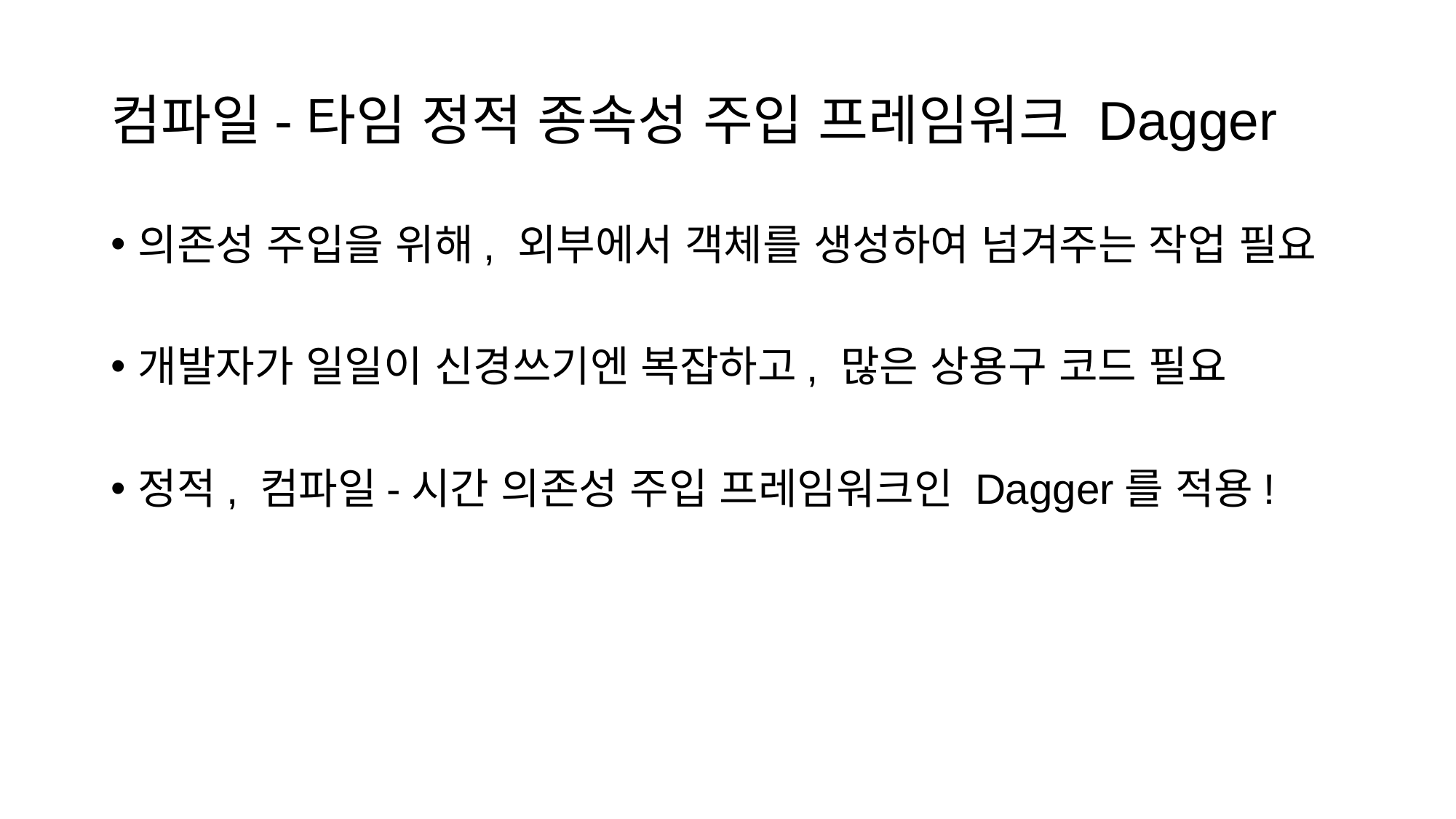

# 컴파일-타임 정적 종속성 주입 프레임워크 Dagger
의존성 주입을 위해, 외부에서 객체를 생성하여 넘겨주는 작업 필요

개발자가 일일이 신경쓰기엔 복잡하고, 많은 상용구 코드 필요

정적, 컴파일-시간 의존성 주입 프레임워크인 Dagger를 적용!